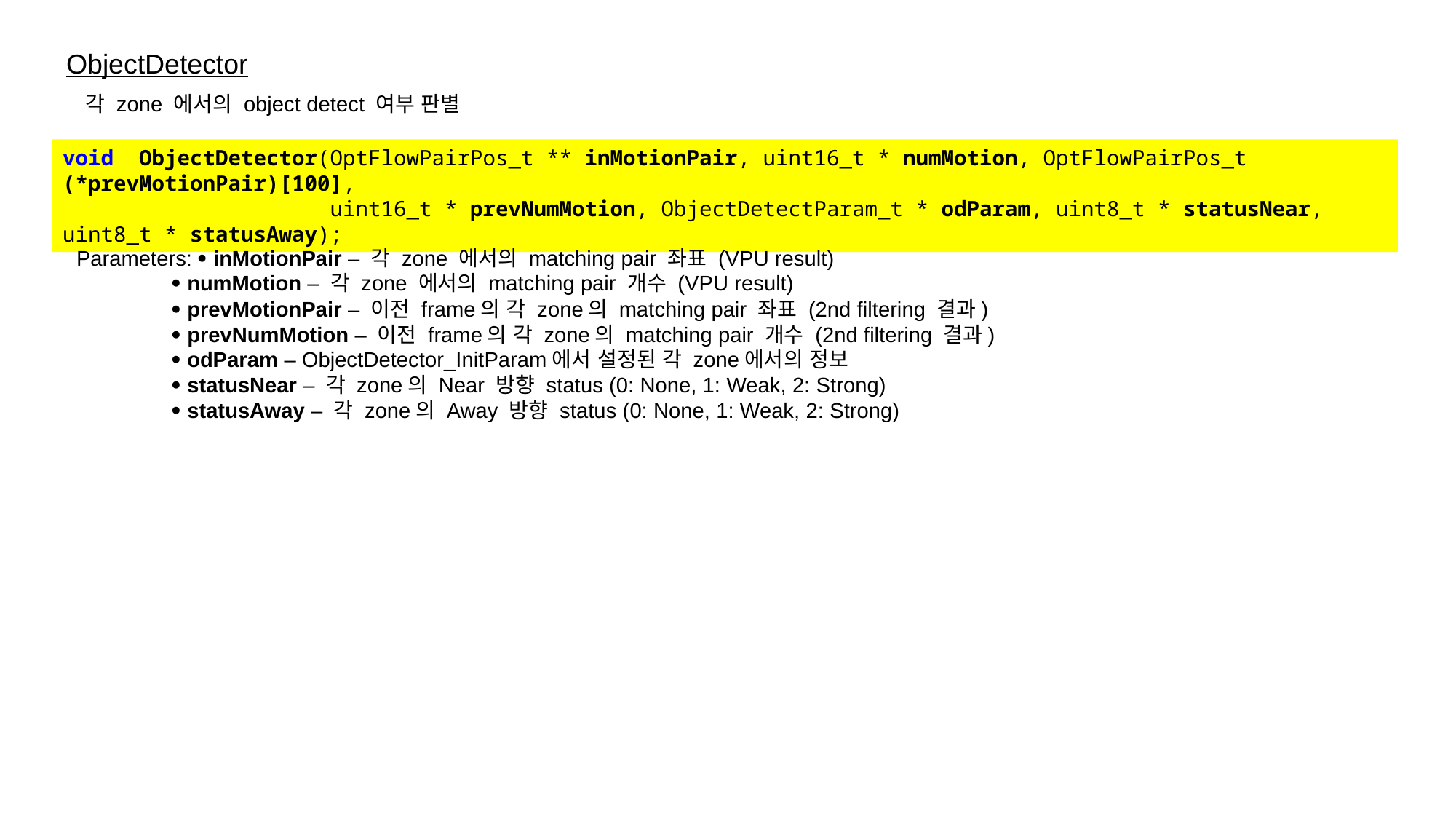

ObjectDetector
 각 zone 에서의 object detect 여부 판별
void  ObjectDetector(OptFlowPairPos_t ** inMotionPair, uint16_t * numMotion, OptFlowPairPos_t (*prevMotionPair)[100],
                     uint16_t * prevNumMotion, ObjectDetectParam_t * odParam, uint8_t * statusNear, uint8_t * statusAway);
Parameters: • inMotionPair – 각 zone 에서의 matching pair 좌표 (VPU result)
                • numMotion – 각 zone 에서의 matching pair 개수 (VPU result)
                • prevMotionPair – 이전 frame의 각 zone의 matching pair 좌표 (2nd filtering 결과)
                • prevNumMotion – 이전 frame의 각 zone의 matching pair 개수 (2nd filtering 결과)
                • odParam – ObjectDetector_InitParam에서 설정된 각 zone에서의 정보
                • statusNear – 각 zone의 Near 방향 status (0: None, 1: Weak, 2: Strong)
                • statusAway – 각 zone의 Away 방향 status (0: None, 1: Weak, 2: Strong)